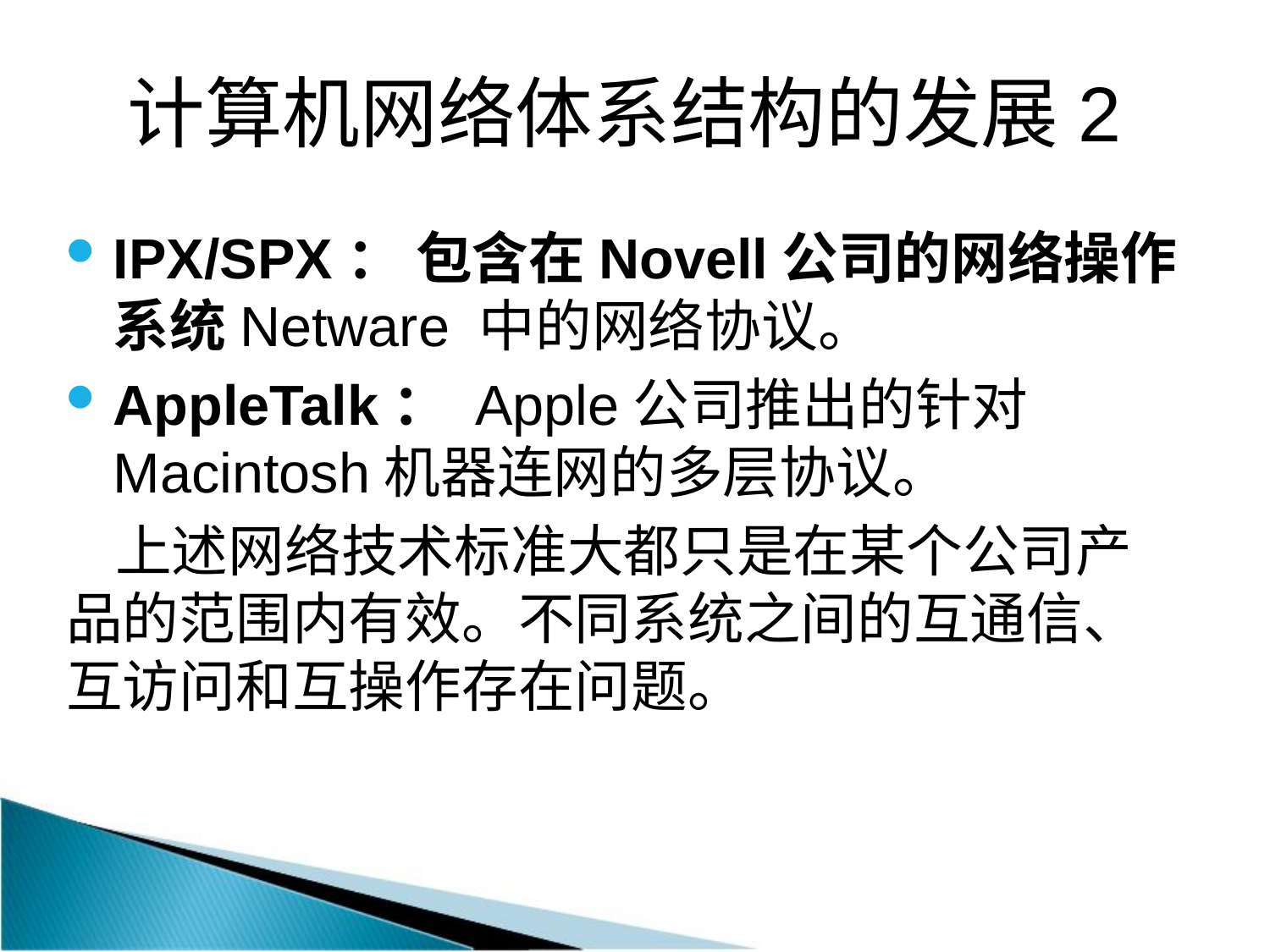

# 计算机网络体系结构的发展2
IPX/SPX： 包含在Novell公司的网络操作系统Netware 中的网络协议。
AppleTalk： Apple公司推出的针对Macintosh机器连网的多层协议。
上述网络技术标准大都只是在某个公司产品的范围内有效。不同系统之间的互通信、互访问和互操作存在问题。